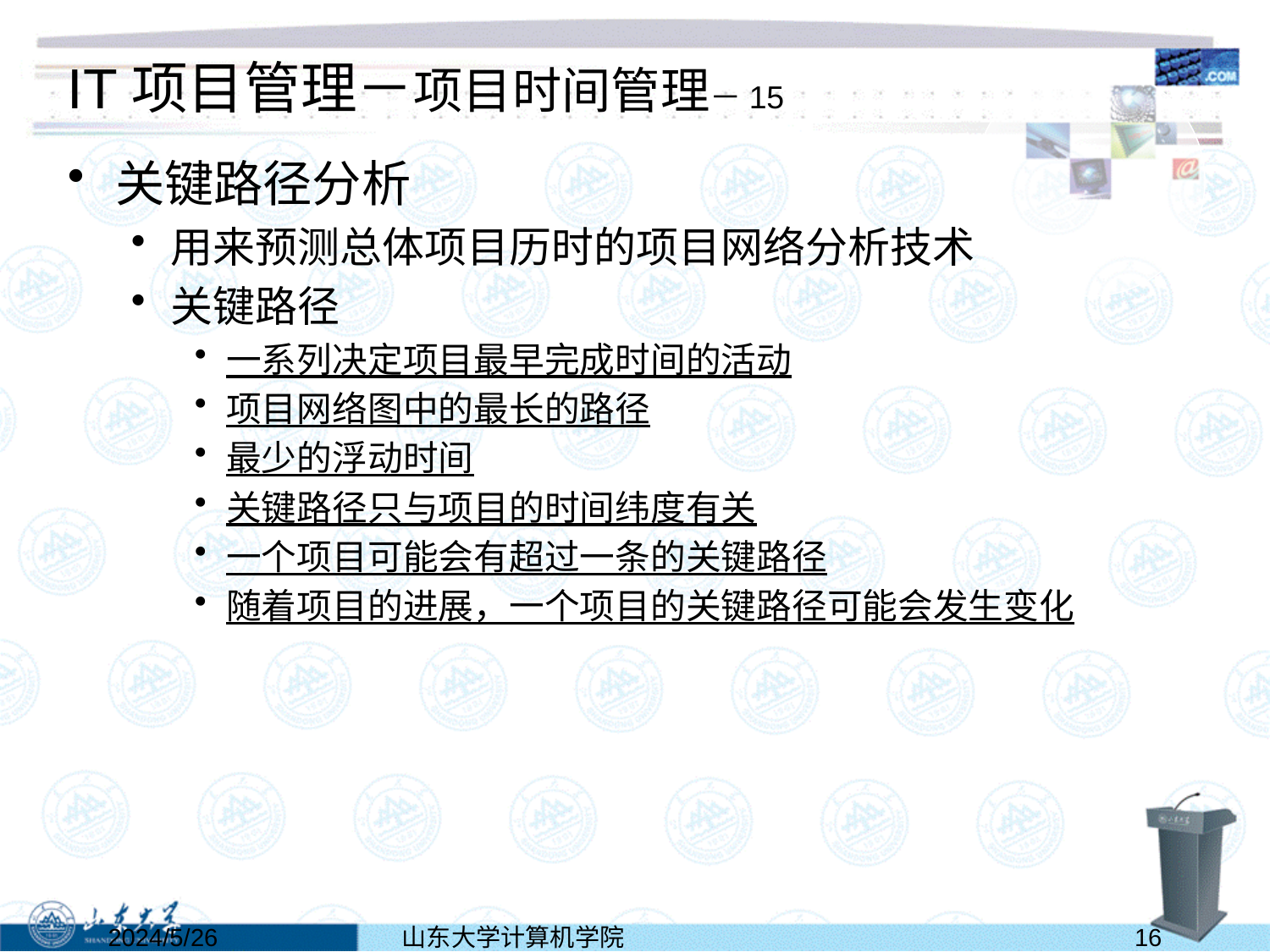

# IT项目管理－项目时间管理－15
关键路径分析
用来预测总体项目历时的项目网络分析技术
关键路径
一系列决定项目最早完成时间的活动
项目网络图中的最长的路径
最少的浮动时间
关键路径只与项目的时间纬度有关
一个项目可能会有超过一条的关键路径
随着项目的进展，一个项目的关键路径可能会发生变化
2024/5/26
山东大学计算机学院人机交互与虚拟现实实验室
16